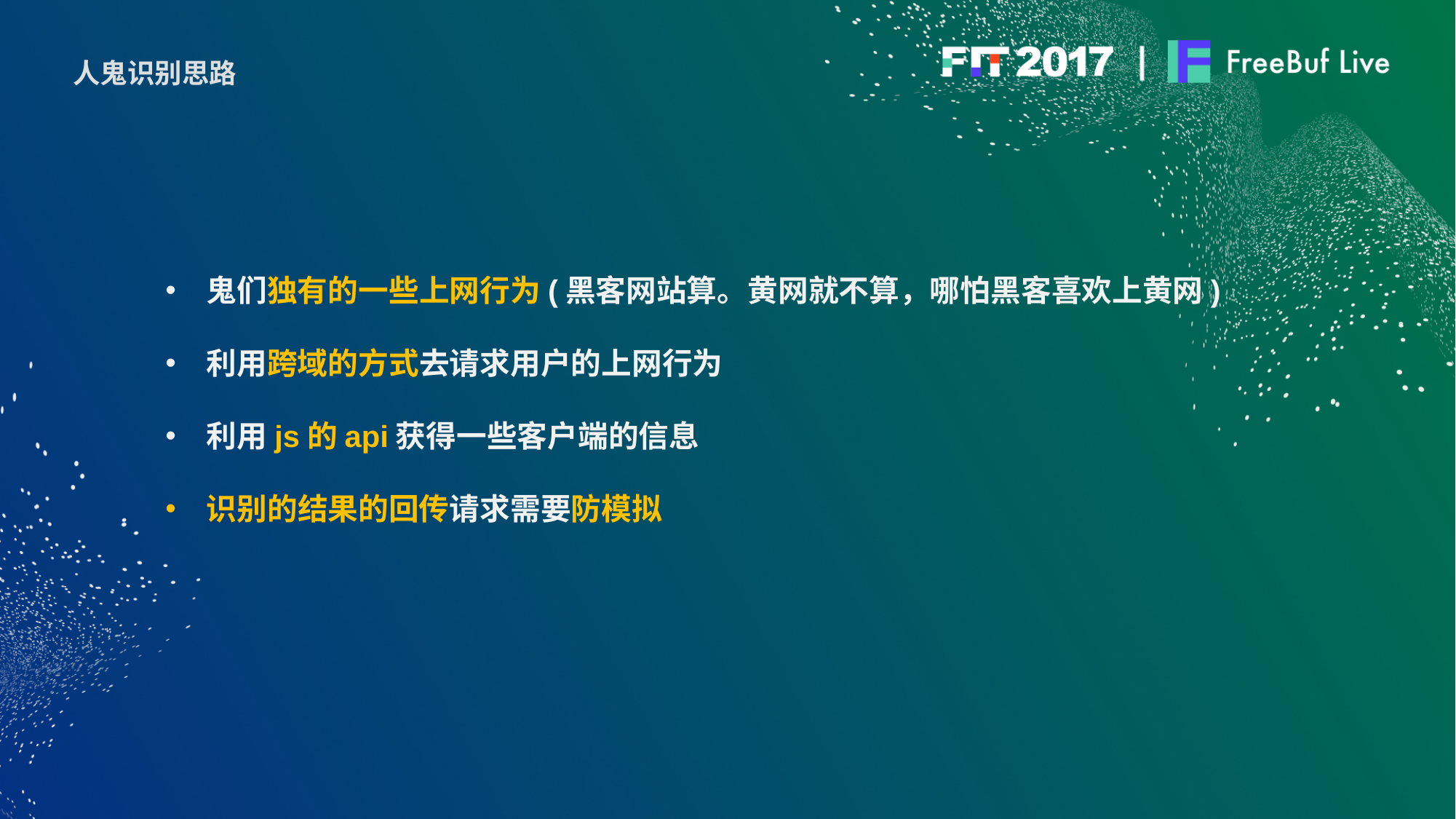

人鬼识别思路

鬼们独有的一些上网行为(黑客网站算。黄网就不算，哪怕黑客喜欢上黄网)

利用跨域的方式去请求用户的上网行为

利用js的api获得一些客户端的信息

识别的结果的回传请求需要防模拟